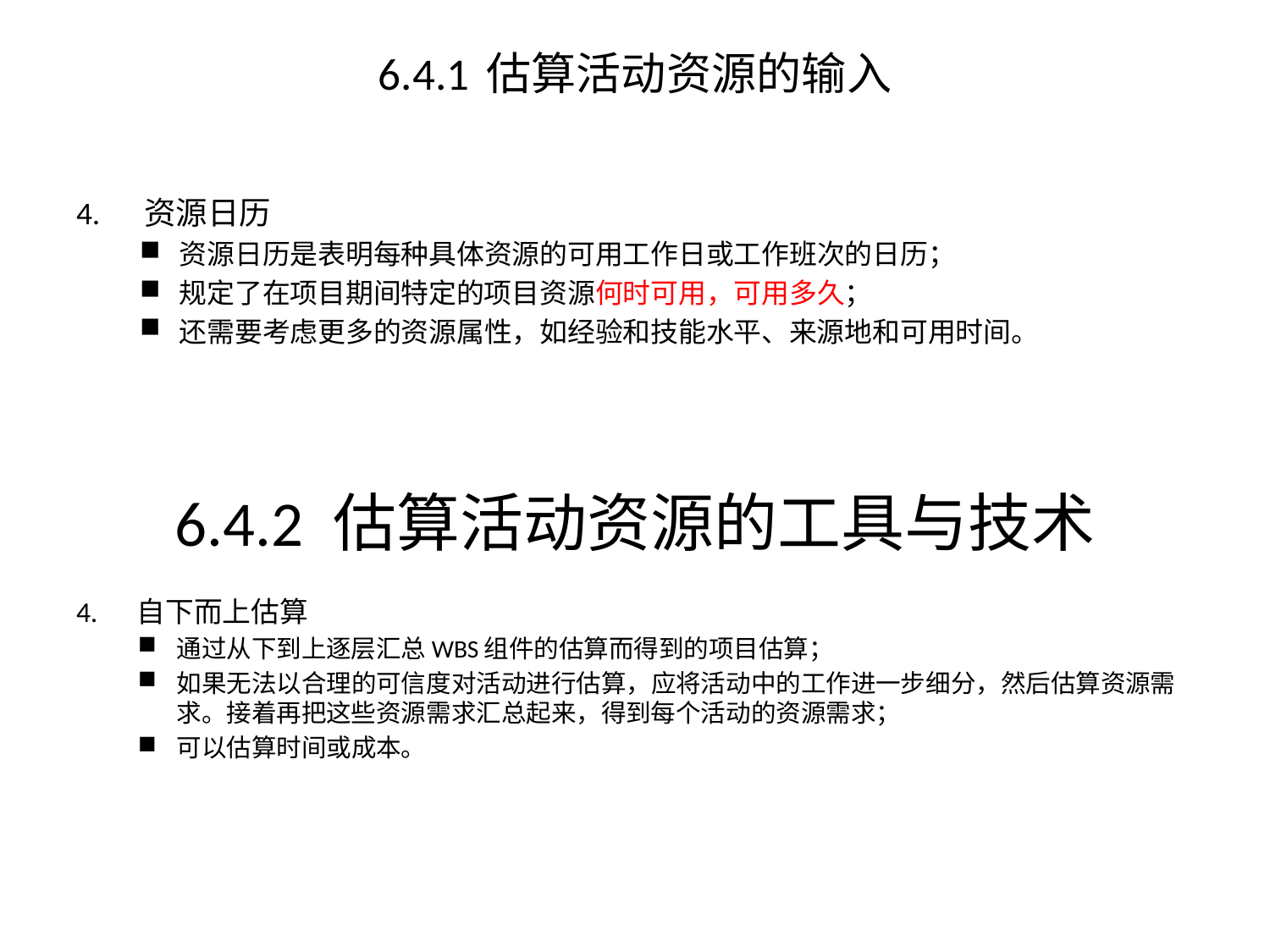

# 6.4.1 估算活动资源的输入
4.     资源日历
资源日历是表明每种具体资源的可用工作日或工作班次的日历；
规定了在项目期间特定的项目资源何时可用，可用多久；
还需要考虑更多的资源属性，如经验和技能水平、来源地和可用时间。
6.4.2 估算活动资源的工具与技术
4.     自下而上估算
通过从下到上逐层汇总WBS组件的估算而得到的项目估算；
如果无法以合理的可信度对活动进行估算，应将活动中的工作进一步细分，然后估算资源需求。接着再把这些资源需求汇总起来，得到每个活动的资源需求；
可以估算时间或成本。